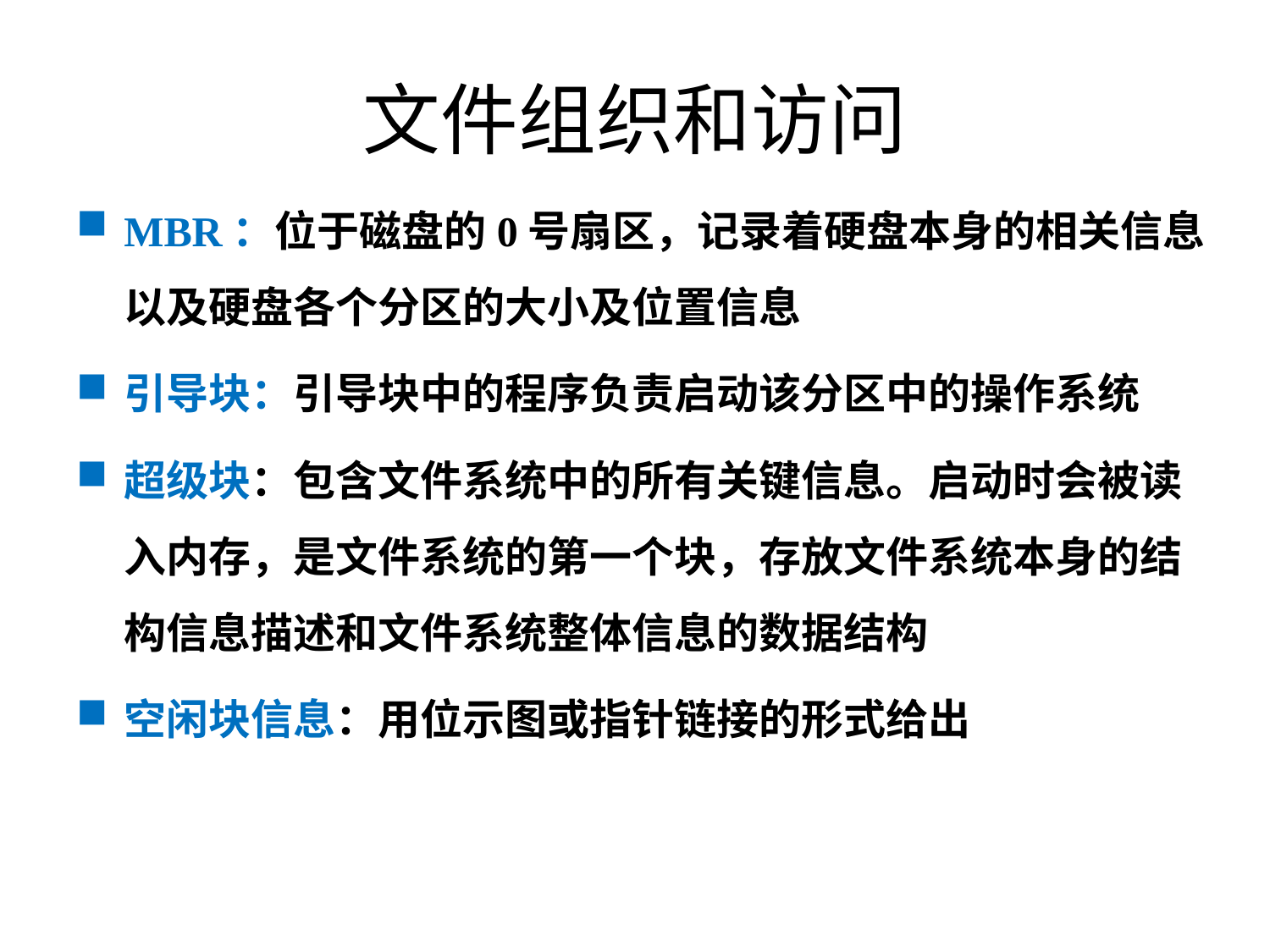

# 文件组织和访问
MBR：位于磁盘的0号扇区，记录着硬盘本身的相关信息以及硬盘各个分区的大小及位置信息
引导块：引导块中的程序负责启动该分区中的操作系统
超级块：包含文件系统中的所有关键信息。启动时会被读入内存，是文件系统的第一个块，存放文件系统本身的结构信息描述和文件系统整体信息的数据结构
空闲块信息：用位示图或指针链接的形式给出